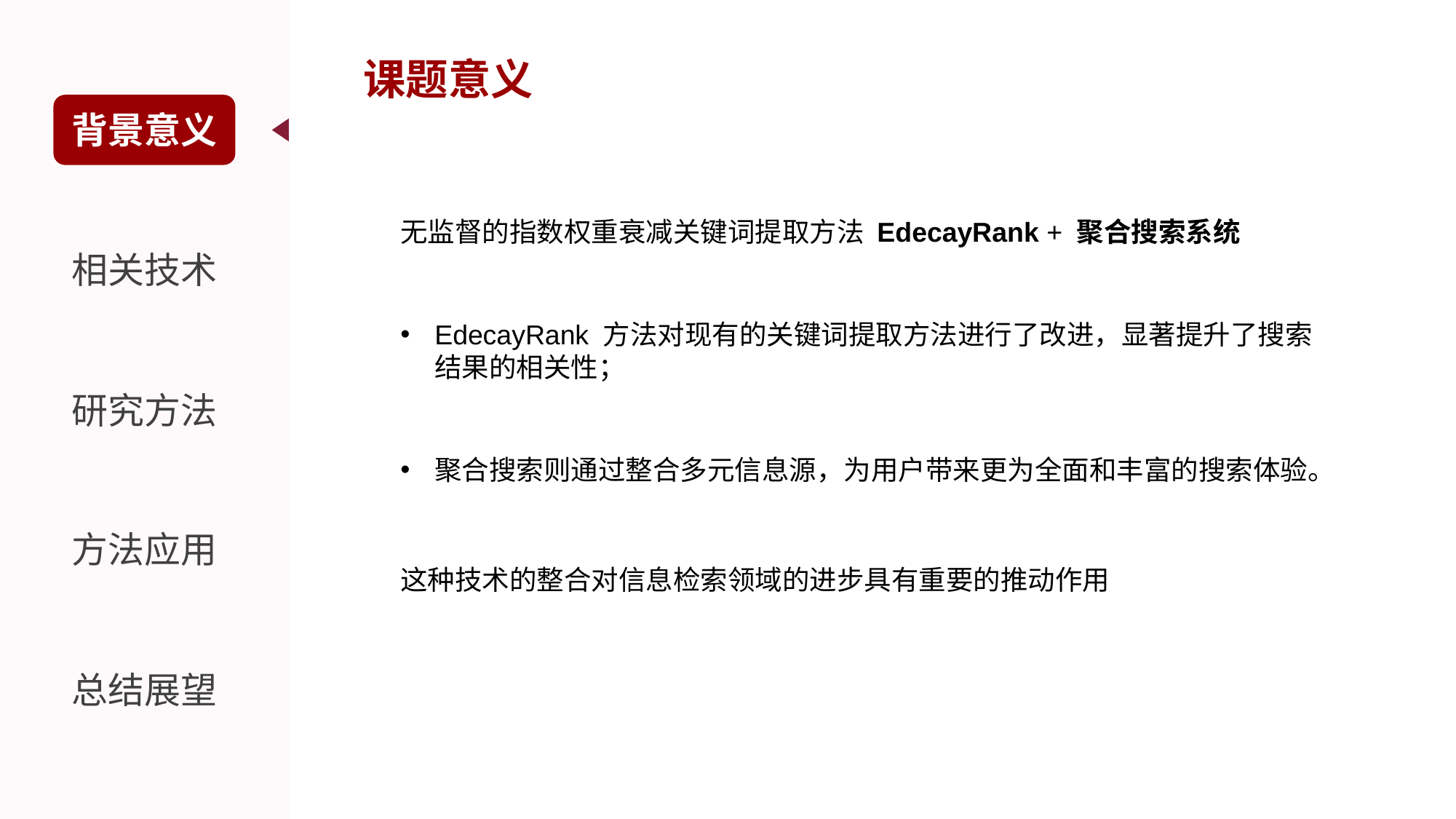

课题意义

背景意义

无监督的指数权重衰减关键词提取方法 EdecayRank + 聚合搜索系统
相关技术
EdecayRank 方法对现有的关键词提取方法进行了改进，显著提升了搜索结果的相关性；
研究方法
聚合搜索则通过整合多元信息源，为用户带来更为全面和丰富的搜索体验。
方法应用
这种技术的整合对信息检索领域的进步具有重要的推动作用
总结展望